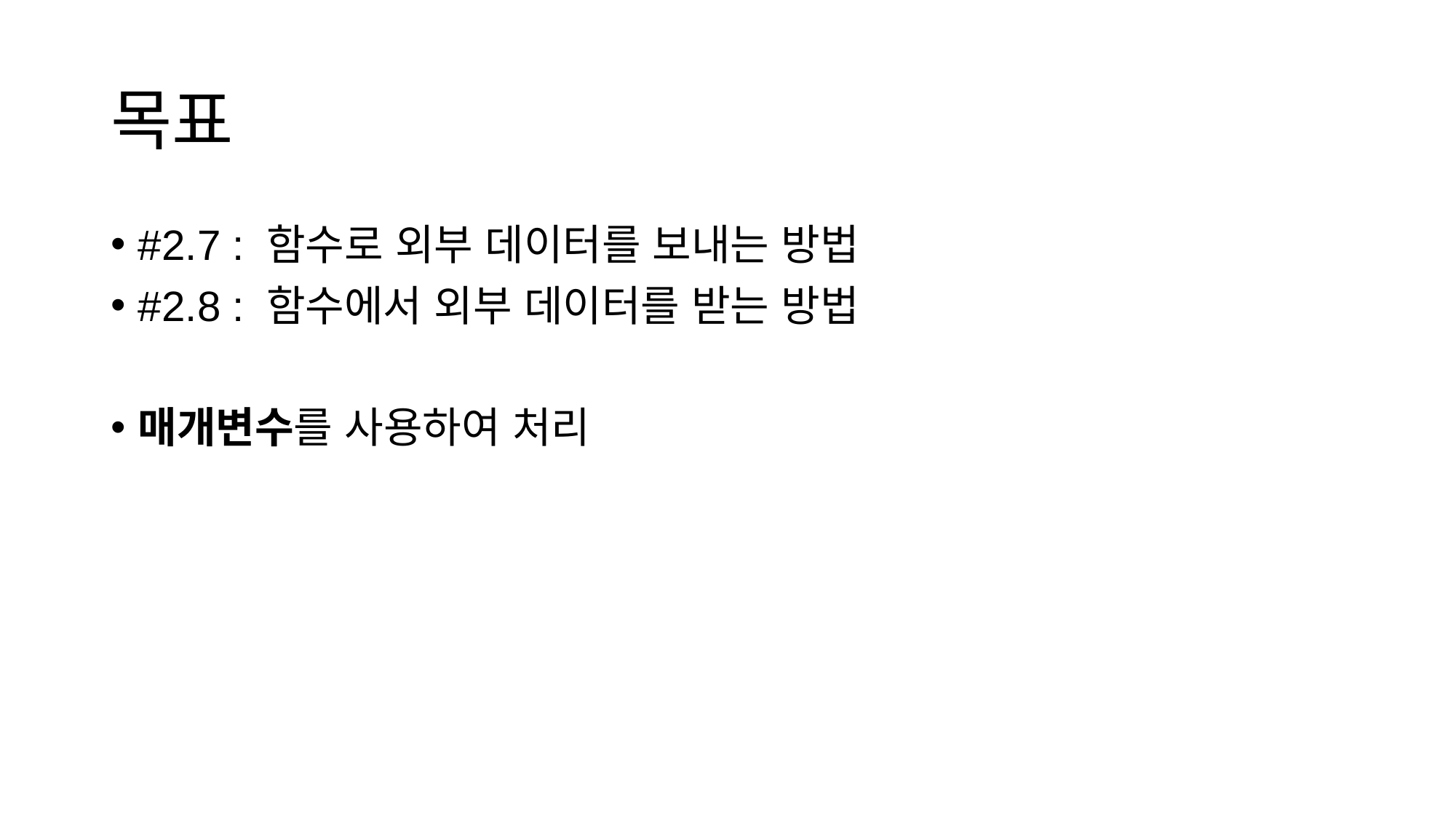

# 목표
#2.7 : 함수로 외부 데이터를 보내는 방법
#2.8 : 함수에서 외부 데이터를 받는 방법

매개변수를 사용하여 처리